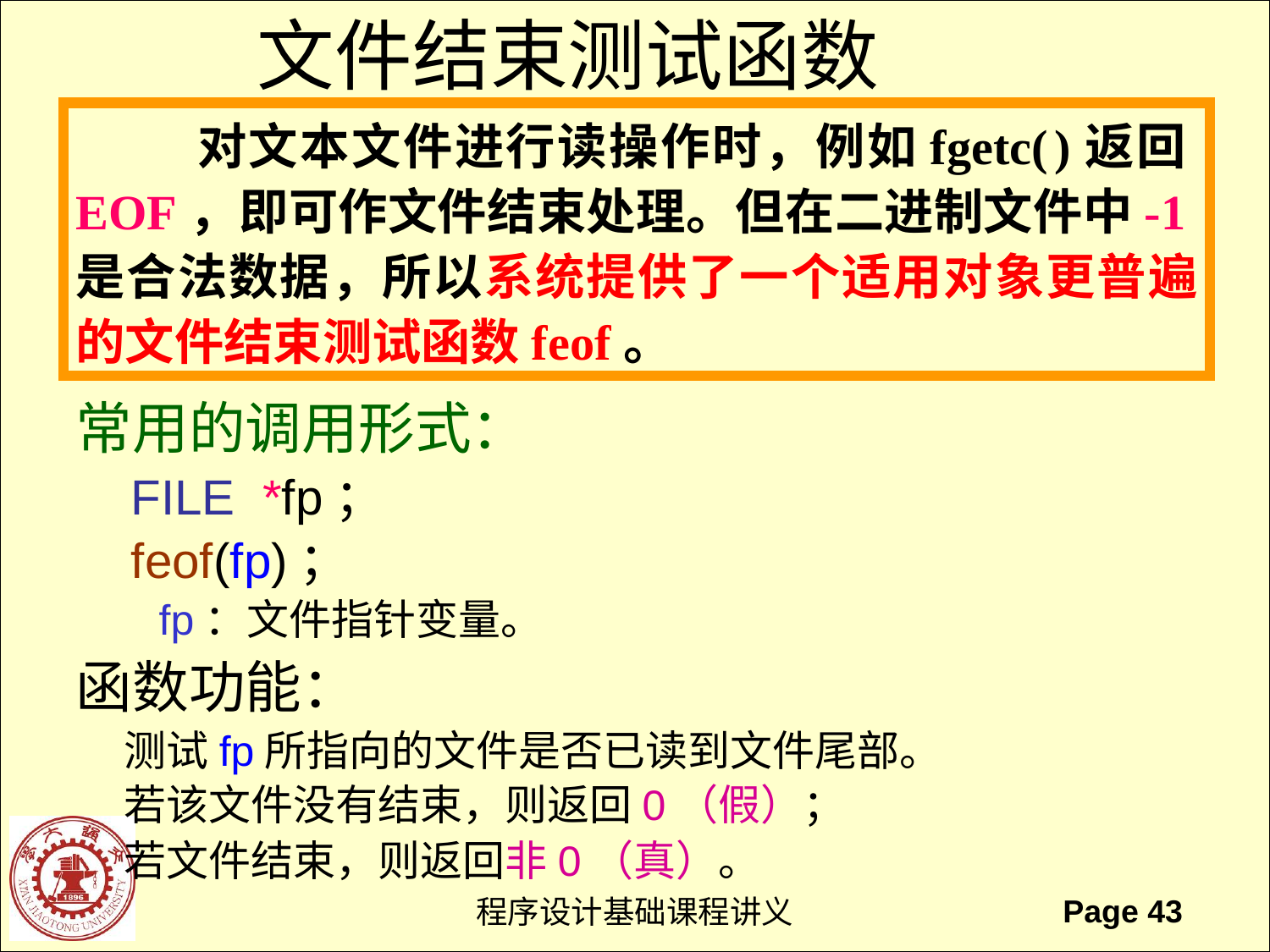

文件结束测试函数
        对文本文件进行读操作时，例如fgetc( )返回EOF，即可作文件结束处理。但在二进制文件中-1是合法数据，所以系统提供了一个适用对象更普遍的文件结束测试函数feof。
常用的调用形式：
    FILE  *fp；
    feof(fp)；
       fp：文件指针变量。
函数功能：
    测试fp所指向的文件是否已读到文件尾部。
    若该文件没有结束，则返回0（假）；
    若文件结束，则返回非0（真）。